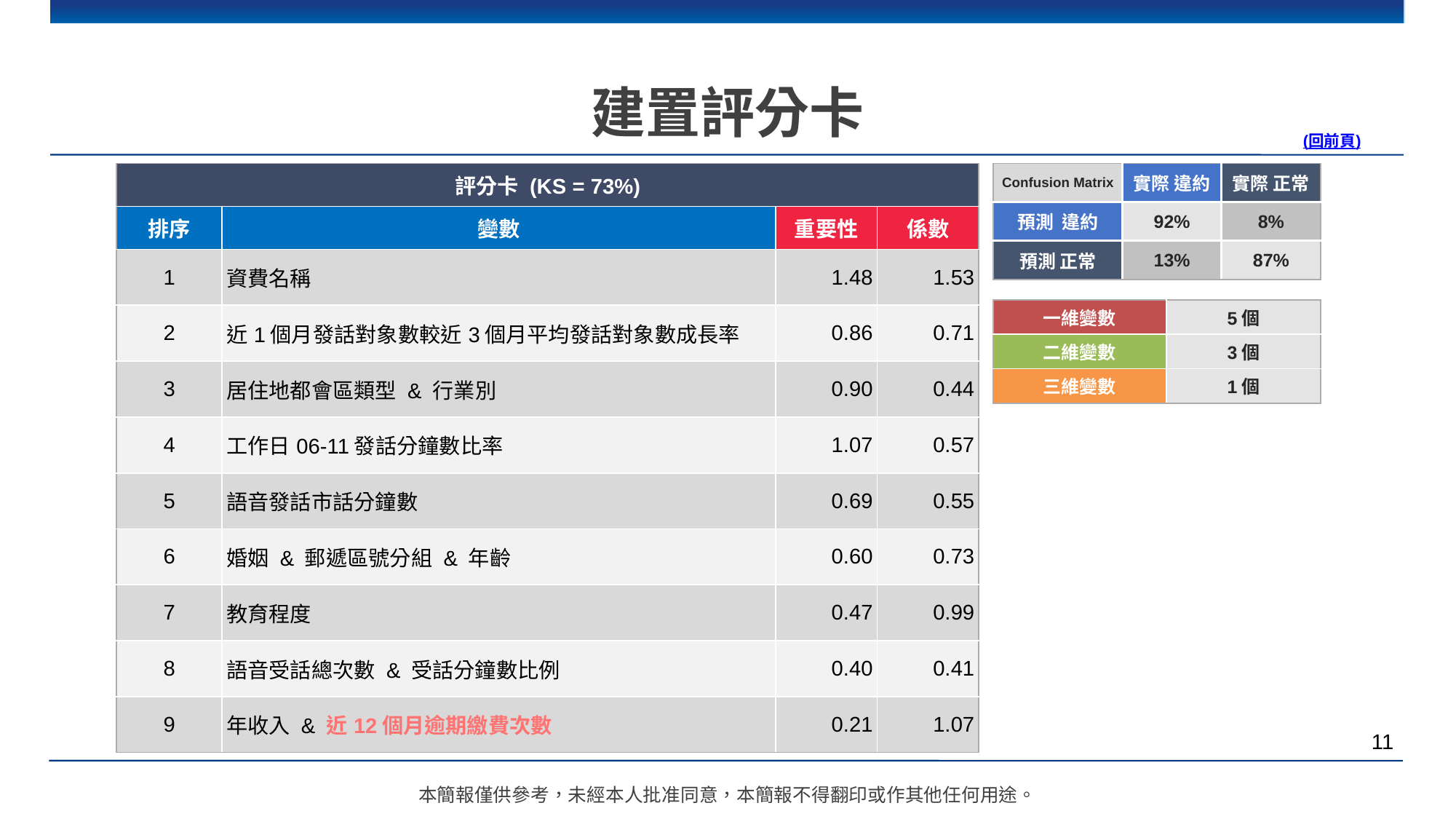

# 建置評分卡
(回前頁)
| 評分卡 (KS = 73%) |  |  |  |
| --- | --- | --- | --- |
| 排序 | 變數 | 重要性 | 係數 |
| 1 | 資費名稱 | 1.48 | 1.53 |
| 2 | 近1個月發話對象數較近3個月平均發話對象數成長率 | 0.86 | 0.71 |
| 3 | 居住地都會區類型 & 行業別 | 0.90 | 0.44 |
| 4 | 工作日06-11發話分鐘數比率 | 1.07 | 0.57 |
| 5 | 語音發話市話分鐘數 | 0.69 | 0.55 |
| 6 | 婚姻 & 郵遞區號分組 & 年齡 | 0.60 | 0.73 |
| 7 | 教育程度 | 0.47 | 0.99 |
| 8 | 語音受話總次數 & 受話分鐘數比例 | 0.40 | 0.41 |
| 9 | 年收入 & 近12個月逾期繳費次數 | 0.21 | 1.07 |
| Confusion Matrix | 實際 違約 | 實際 正常 |
| --- | --- | --- |
| 預測 違約 | 92% | 8% |
| 預測 正常 | 13% | 87% |
| 一維變數 | 5個 |
| --- | --- |
| 二維變數 | 3個 |
| 三維變數 | 1個 |
11